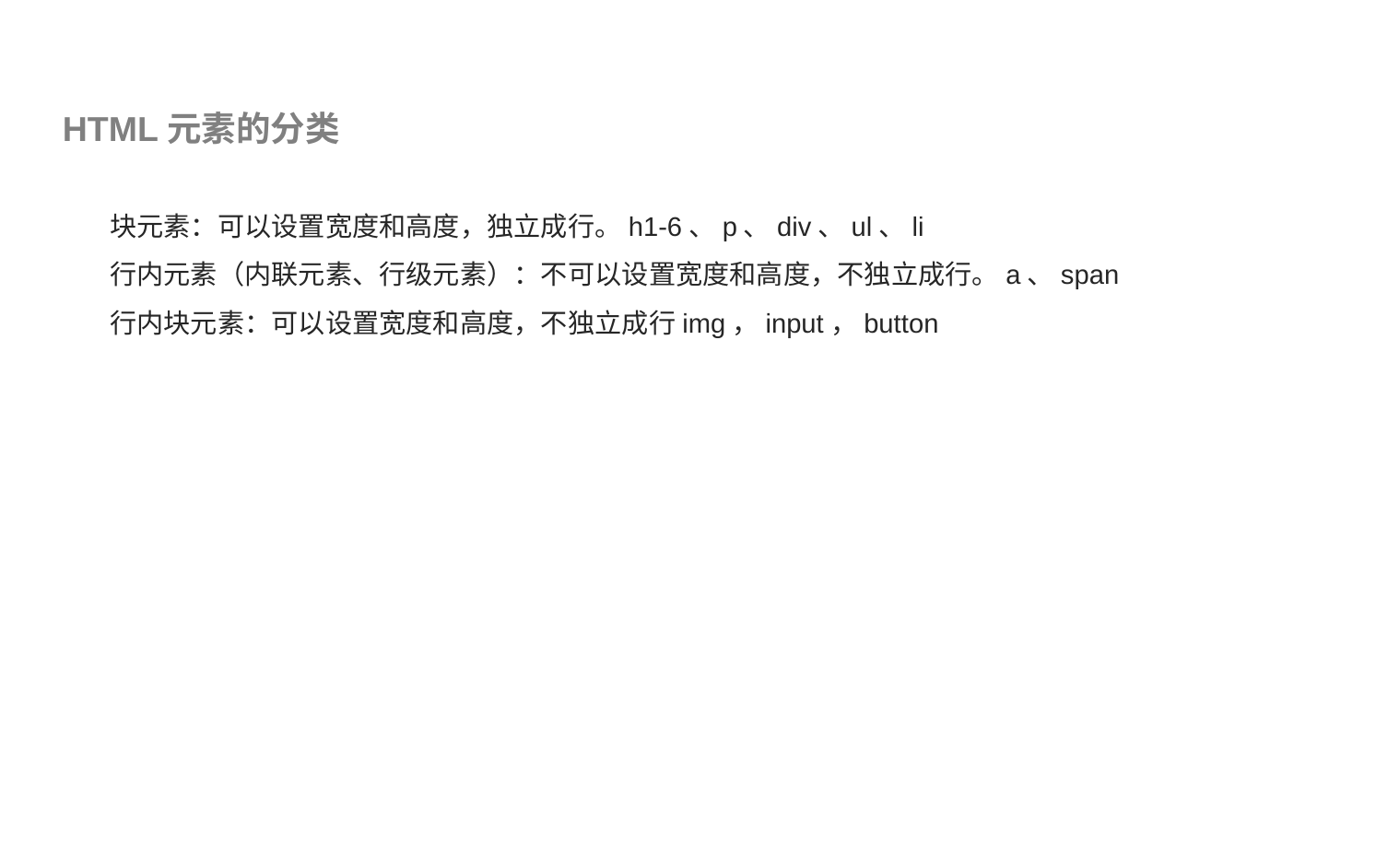

HTML元素的分类
块元素：可以设置宽度和高度，独立成行。h1-6、p、div、ul、li
行内元素（内联元素、行级元素）：不可以设置宽度和高度，不独立成行。a、span
行内块元素：可以设置宽度和高度，不独立成行img，input，button